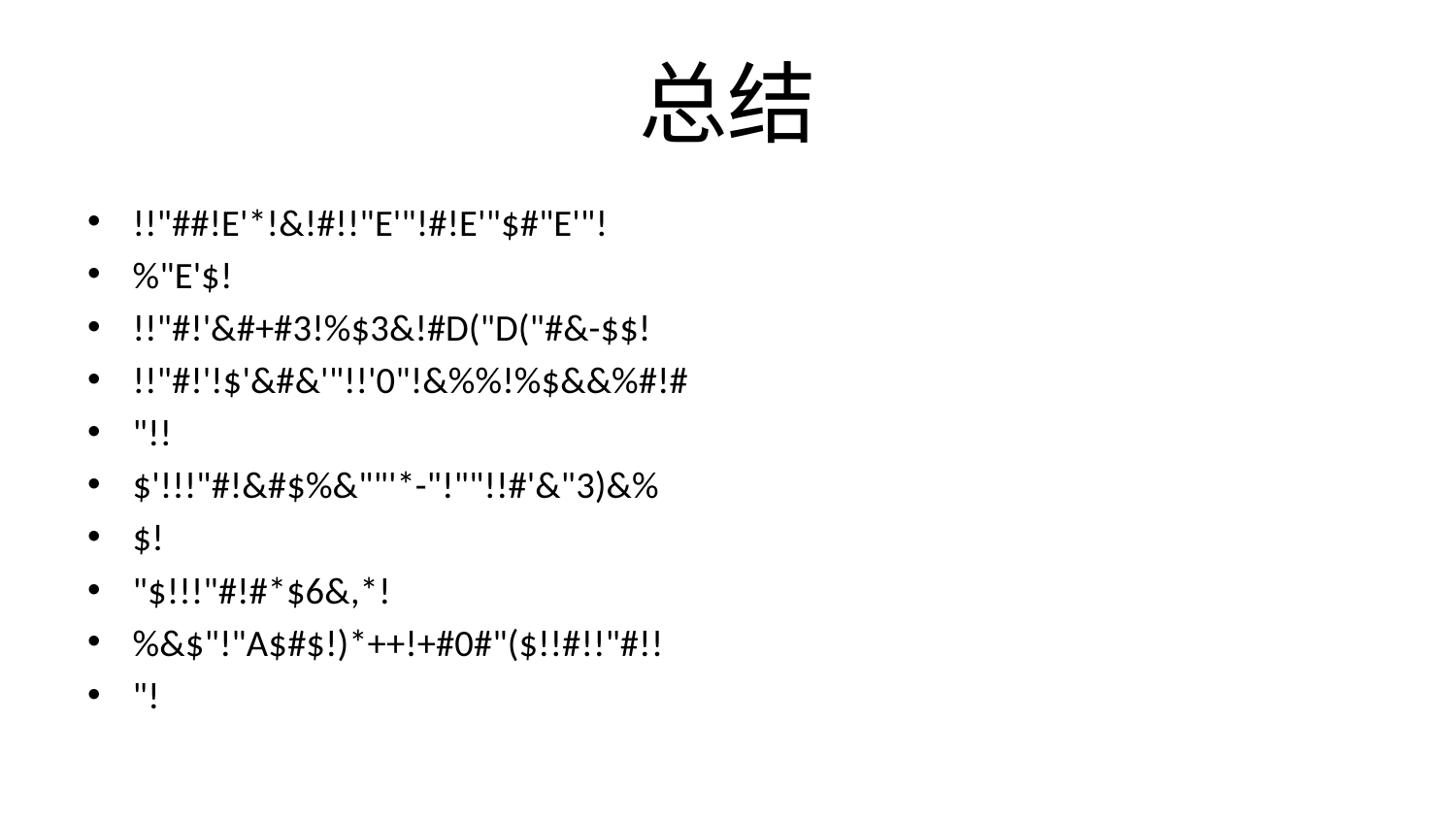

# 总结
!!"##!E'*!&!#!!"E'"!#!E'"$#"E'"!
%"E'$!
!!"#!'&#+#3!%$3&!#D("D("#&-$$!
!!"#!'!$'&#&'"!!'0"!&%%!%$&&%#!#
"!!
$'!!!"#!&#$%&""'*-"!""!!#'&"3)&%
$!
"$!!!"#!#*$6&,*!
%&$"!"A$#$!)*++!+#0#"($!!#!!"#!!
"!